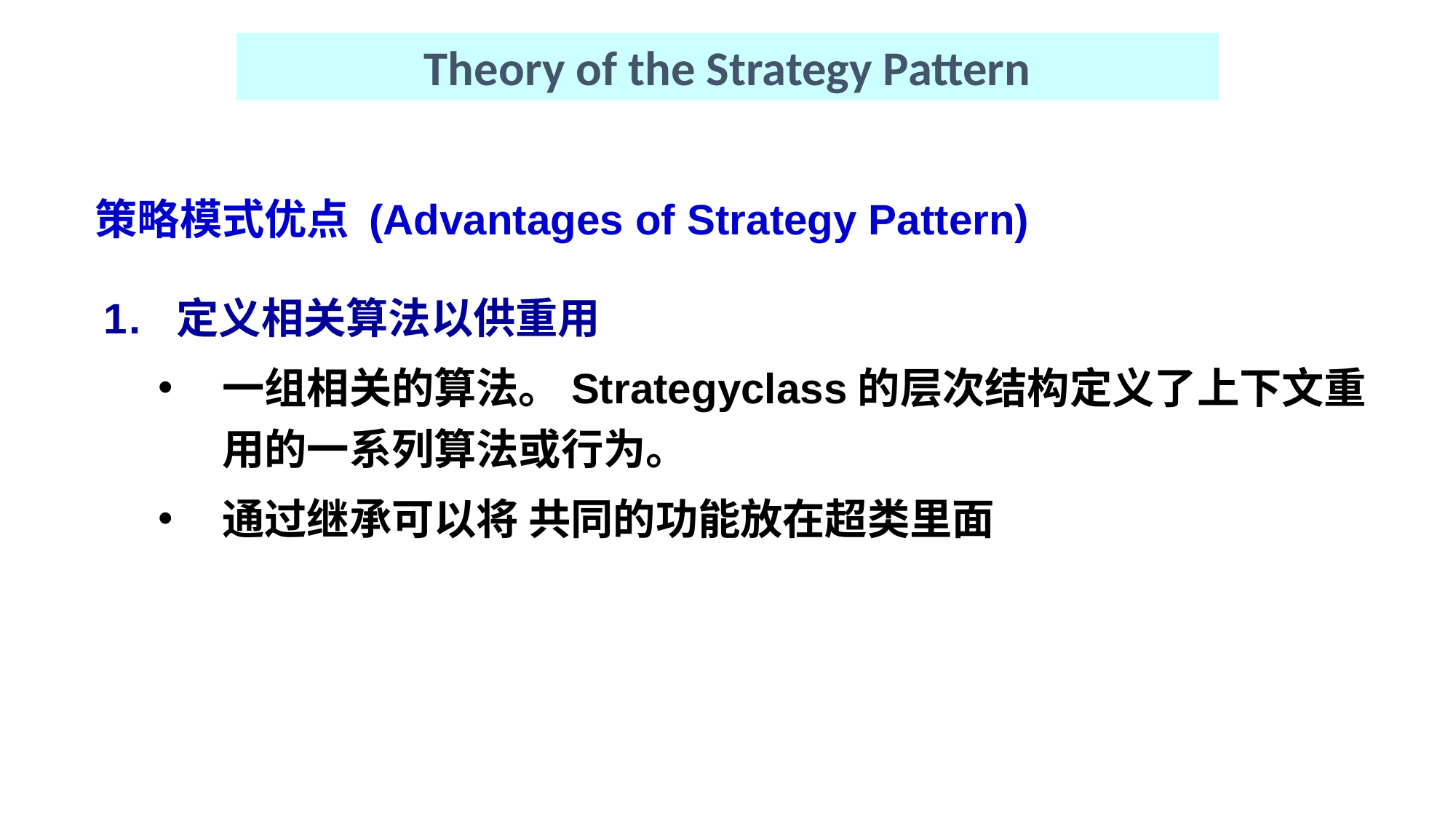

Theory of the Strategy Pattern
策略模式优点 (Advantages of Strategy Pattern)
定义相关算法以供重用
一组相关的算法。Strategyclass的层次结构定义了上下文重用的一系列算法或行为。
通过继承可以将 共同的功能放在超类里面